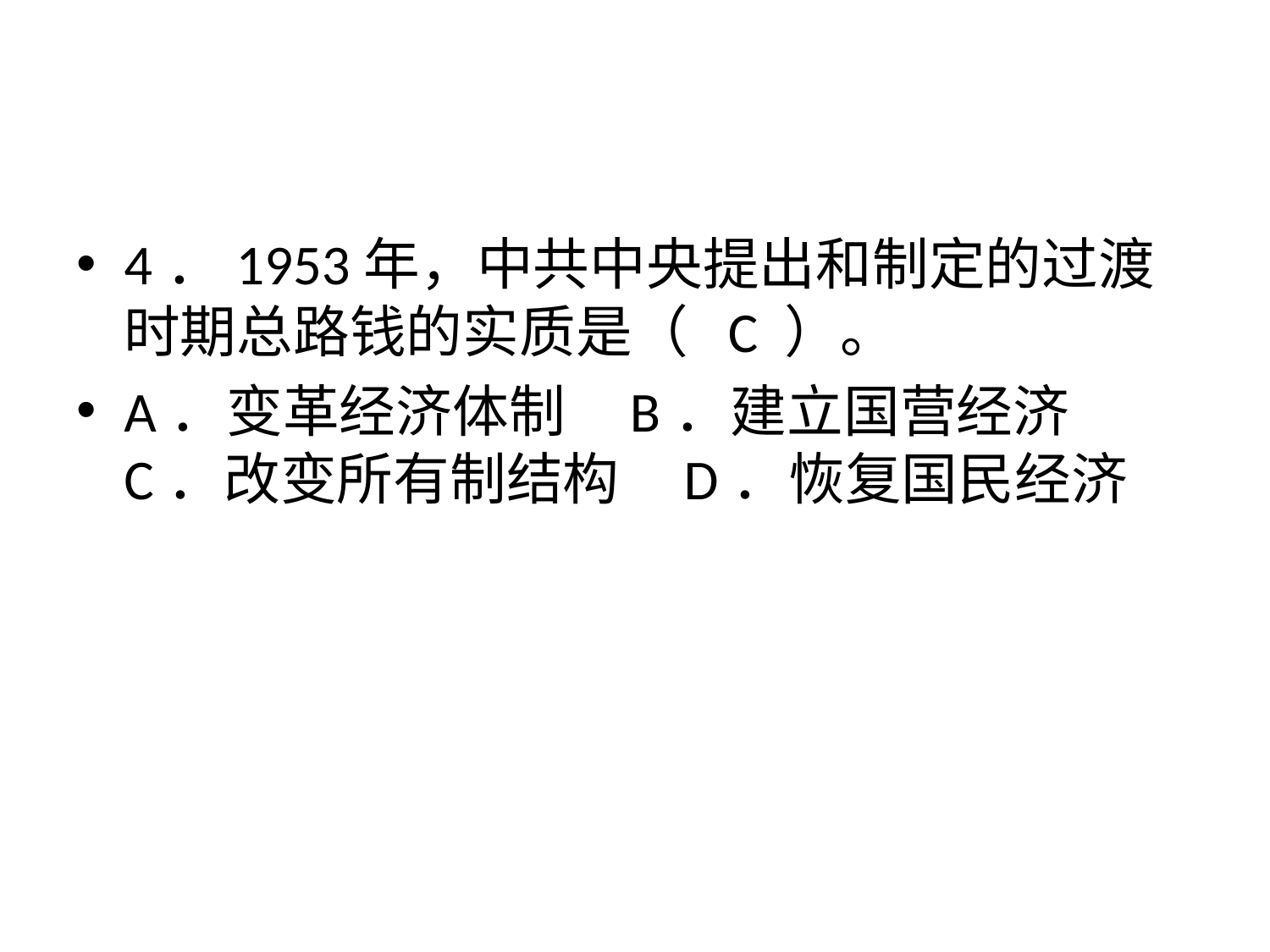

#
4．1953年，中共中央提出和制定的过渡时期总路钱的实质是（  C ）。
A．变革经济体制    B．建立国营经济    C．改变所有制结构    D．恢复国民经济